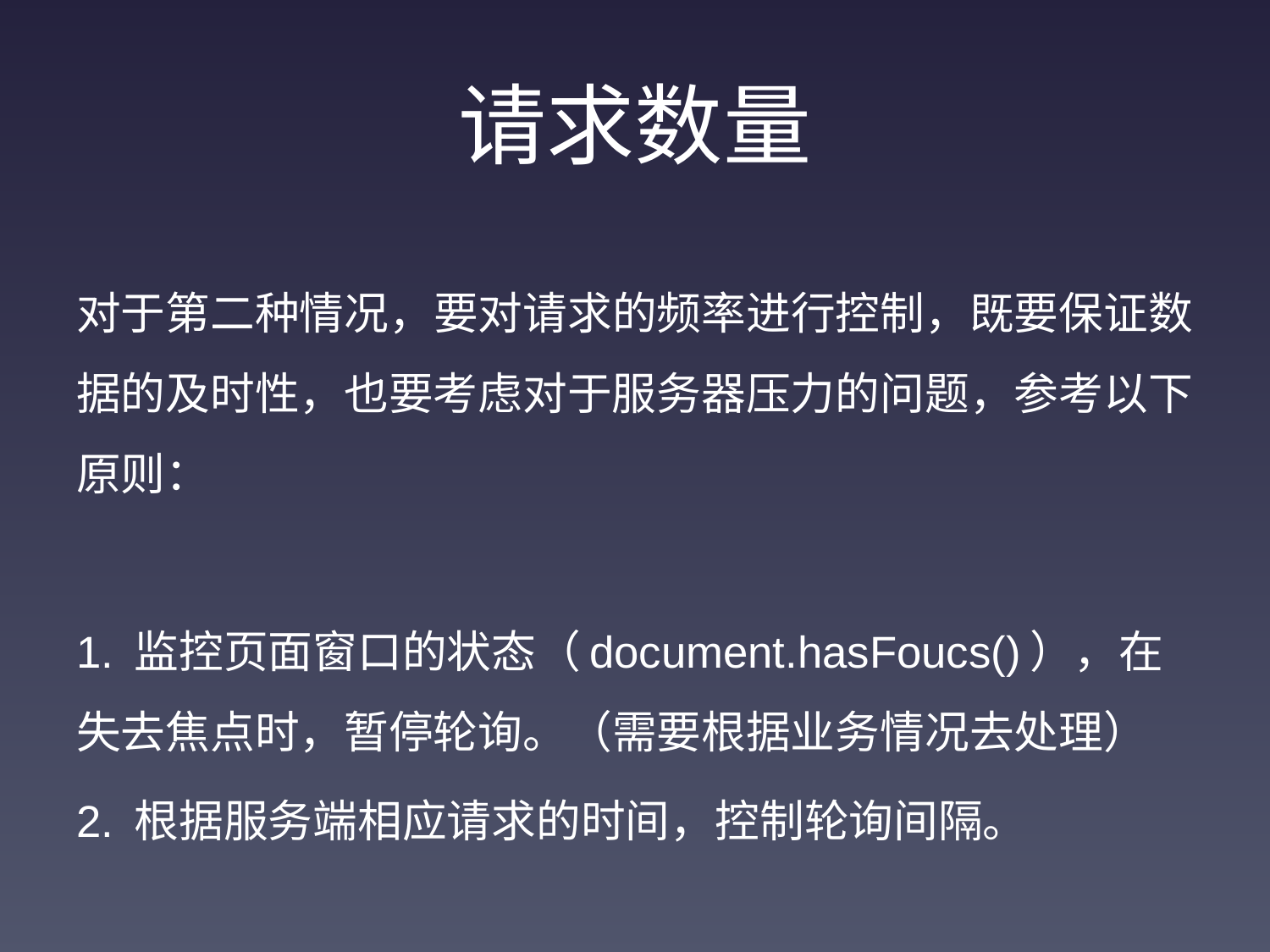

# 请求数量
对于第二种情况，要对请求的频率进行控制，既要保证数据的及时性，也要考虑对于服务器压力的问题，参考以下原则：

1. 监控页面窗口的状态（document.hasFoucs()），在失去焦点时，暂停轮询。（需要根据业务情况去处理）
2. 根据服务端相应请求的时间，控制轮询间隔。